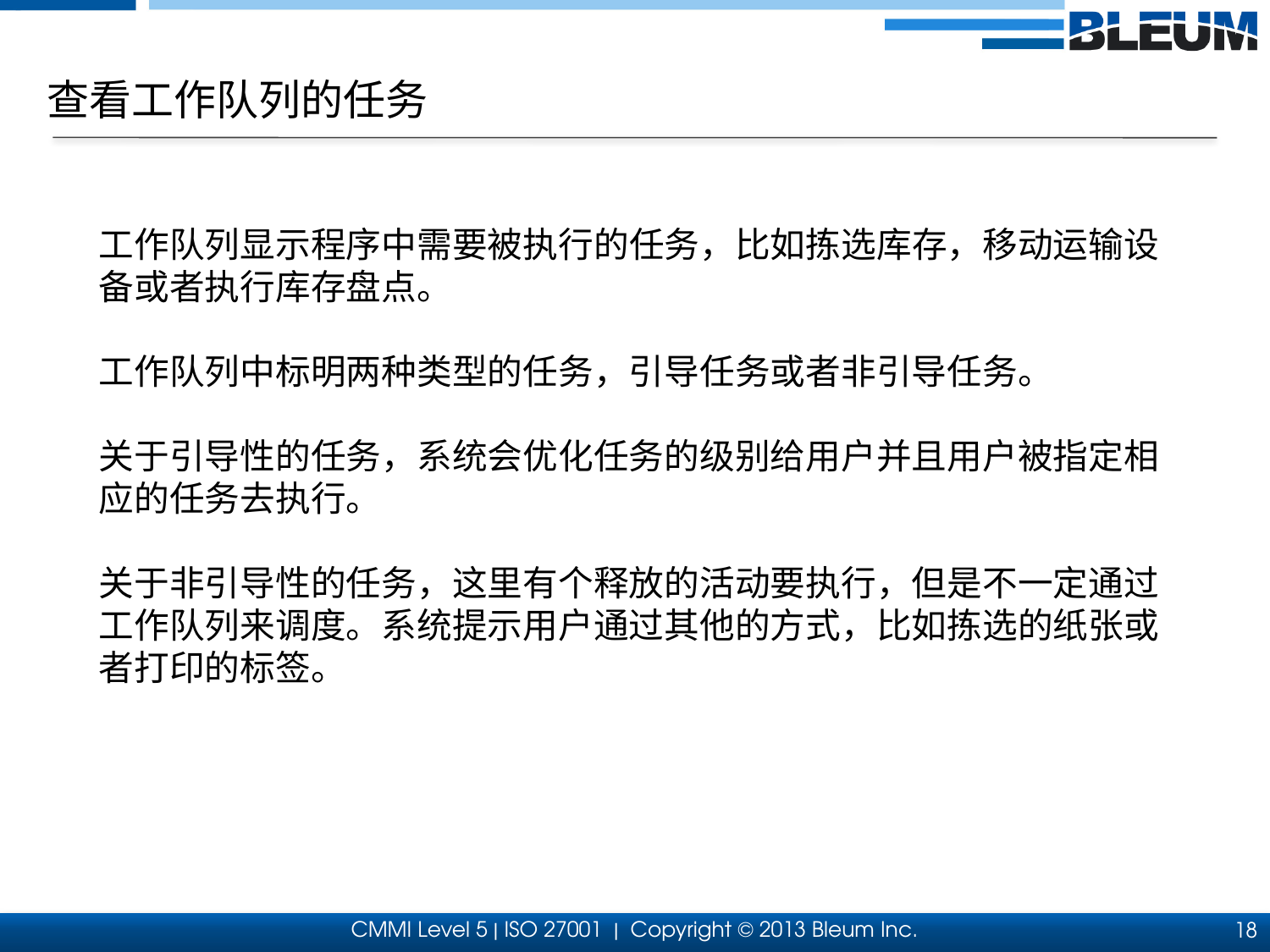

查看工作队列的任务

工作队列显示程序中需要被执行的任务，比如拣选库存，移动运输设备或者执行库存盘点。

工作队列中标明两种类型的任务，引导任务或者非引导任务。

关于引导性的任务，系统会优化任务的级别给用户并且用户被指定相应的任务去执行。

关于非引导性的任务，这里有个释放的活动要执行，但是不一定通过工作队列来调度。系统提示用户通过其他的方式，比如拣选的纸张或者打印的标签。

18